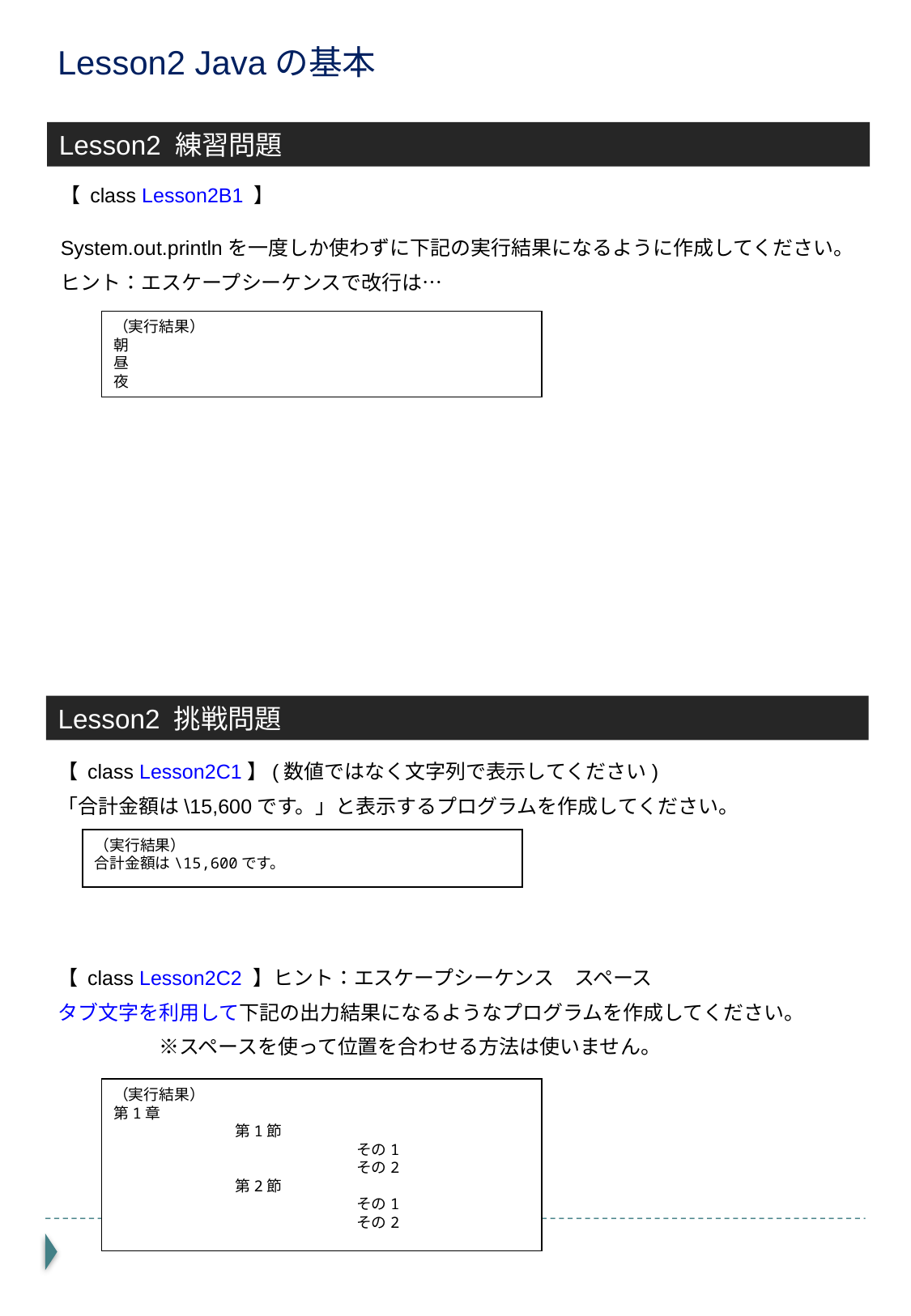

# Lesson2 Javaの基本
Lesson2 練習問題
【 class Lesson2B1 】

System.out.printlnを一度しか使わずに下記の実行結果になるように作成してください。
ヒント：エスケープシーケンスで改行は…
（実行結果）
朝
昼
夜
Lesson2 挑戦問題
【 class Lesson2C1】(数値ではなく文字列で表示してください)
「合計金額は\15,600です。」と表示するプログラムを作成してください。

【 class Lesson2C2 】ヒント：エスケープシーケンス　スペース
タブ文字を利用して下記の出力結果になるようなプログラムを作成してください。
　　　　　※スペースを使って位置を合わせる方法は使いません。

（実行結果）
合計金額は\15,600です。
（実行結果）
第1章
	第1節
		その1
		その2
	第2節
		その1
		その2